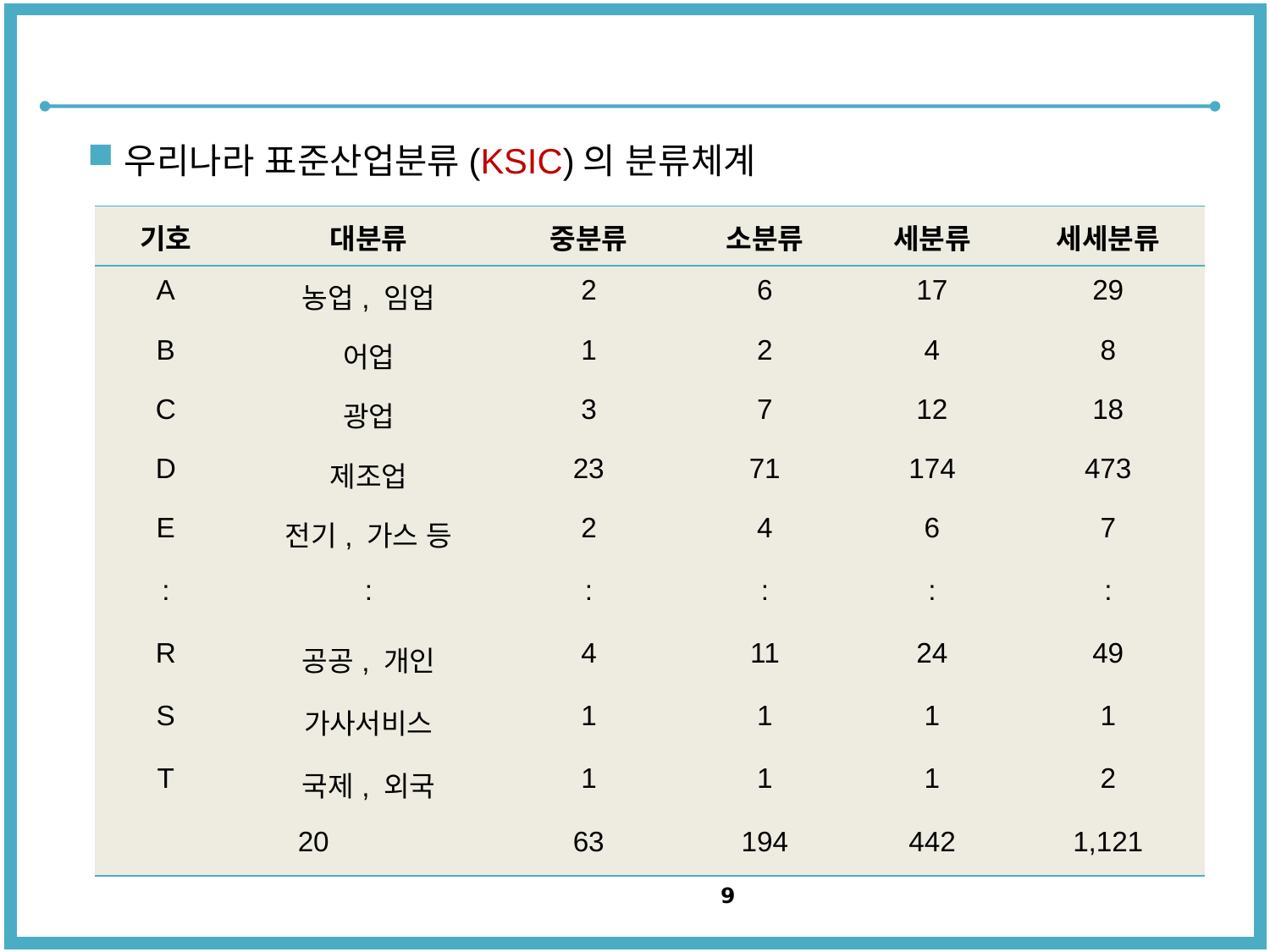

우리나라 표준산업분류(KSIC)의 분류체계
| 기호 | 대분류 | 중분류 | 소분류 | 세분류 | 세세분류 |
| --- | --- | --- | --- | --- | --- |
| A | 농업, 임업 | 2 | 6 | 17 | 29 |
| B | 어업 | 1 | 2 | 4 | 8 |
| C | 광업 | 3 | 7 | 12 | 18 |
| D | 제조업 | 23 | 71 | 174 | 473 |
| E | 전기, 가스 등 | 2 | 4 | 6 | 7 |
| : | : | : | : | : | : |
| R | 공공, 개인 | 4 | 11 | 24 | 49 |
| S | 가사서비스 | 1 | 1 | 1 | 1 |
| T | 국제, 외국 | 1 | 1 | 1 | 2 |
| 20 |  | 63 | 194 | 442 | 1,121 |